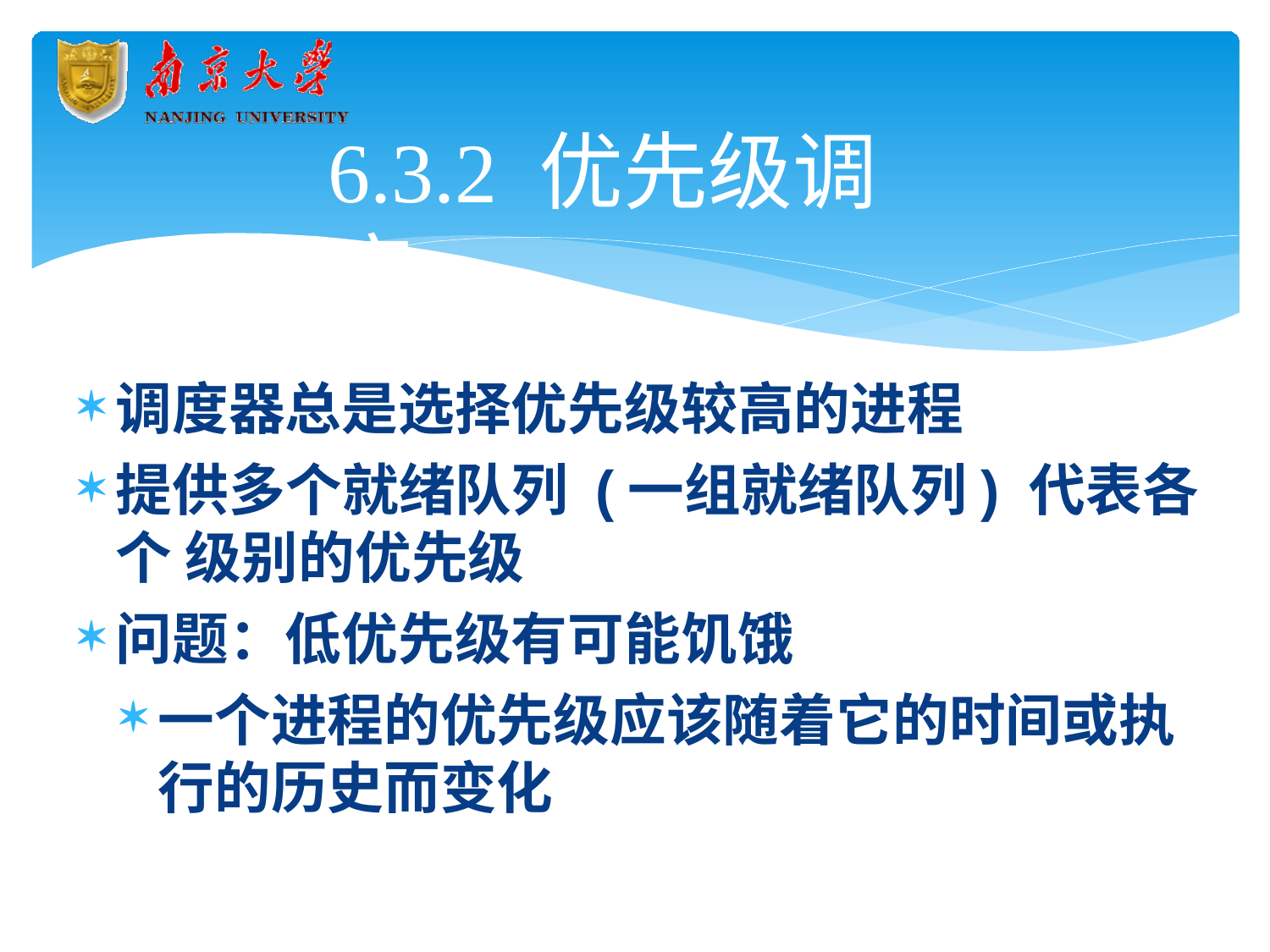

# 6.3.2 优先级调度
调度器总是选择优先级较高的进程
提供多个就绪队列(一组就绪队列) 代表各个 级别的优先级
问题：低优先级有可能饥饿
一个进程的优先级应该随着它的时间或执 行的历史而变化